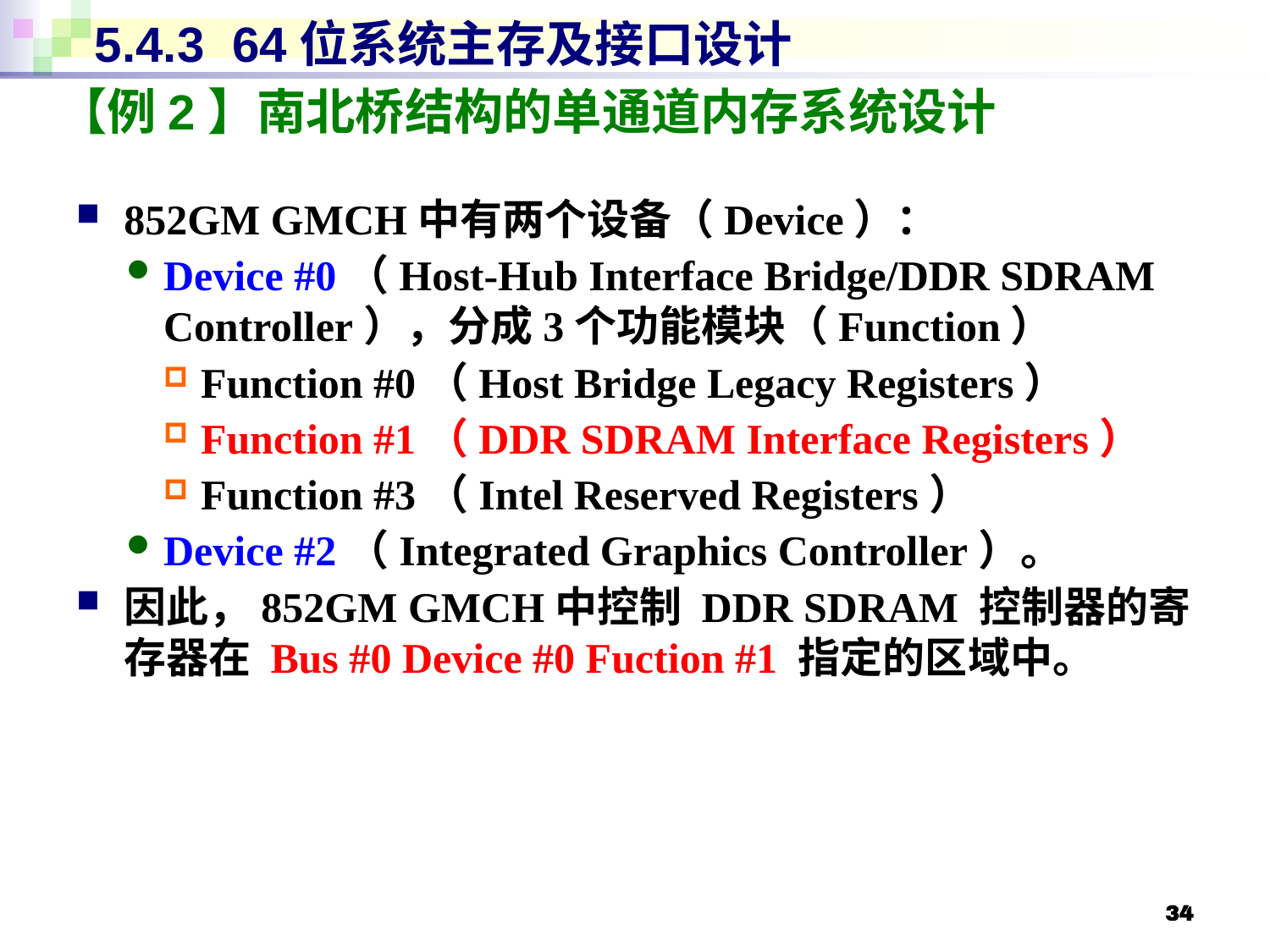

# 5.4.3  64位系统主存及接口设计
【例2】南北桥结构的单通道内存系统设计
852GM GMCH中有两个设备（Device）：
Device #0（Host-Hub Interface Bridge/DDR SDRAM Controller），分成3个功能模块（Function）
Function #0（Host Bridge Legacy Registers）
Function #1（DDR SDRAM Interface Registers）
Function #3（Intel Reserved Registers）
Device #2（Integrated Graphics Controller）。
因此，852GM GMCH中控制 DDR SDRAM 控制器的寄存器在 Bus #0 Device #0 Fuction #1 指定的区域中。
34